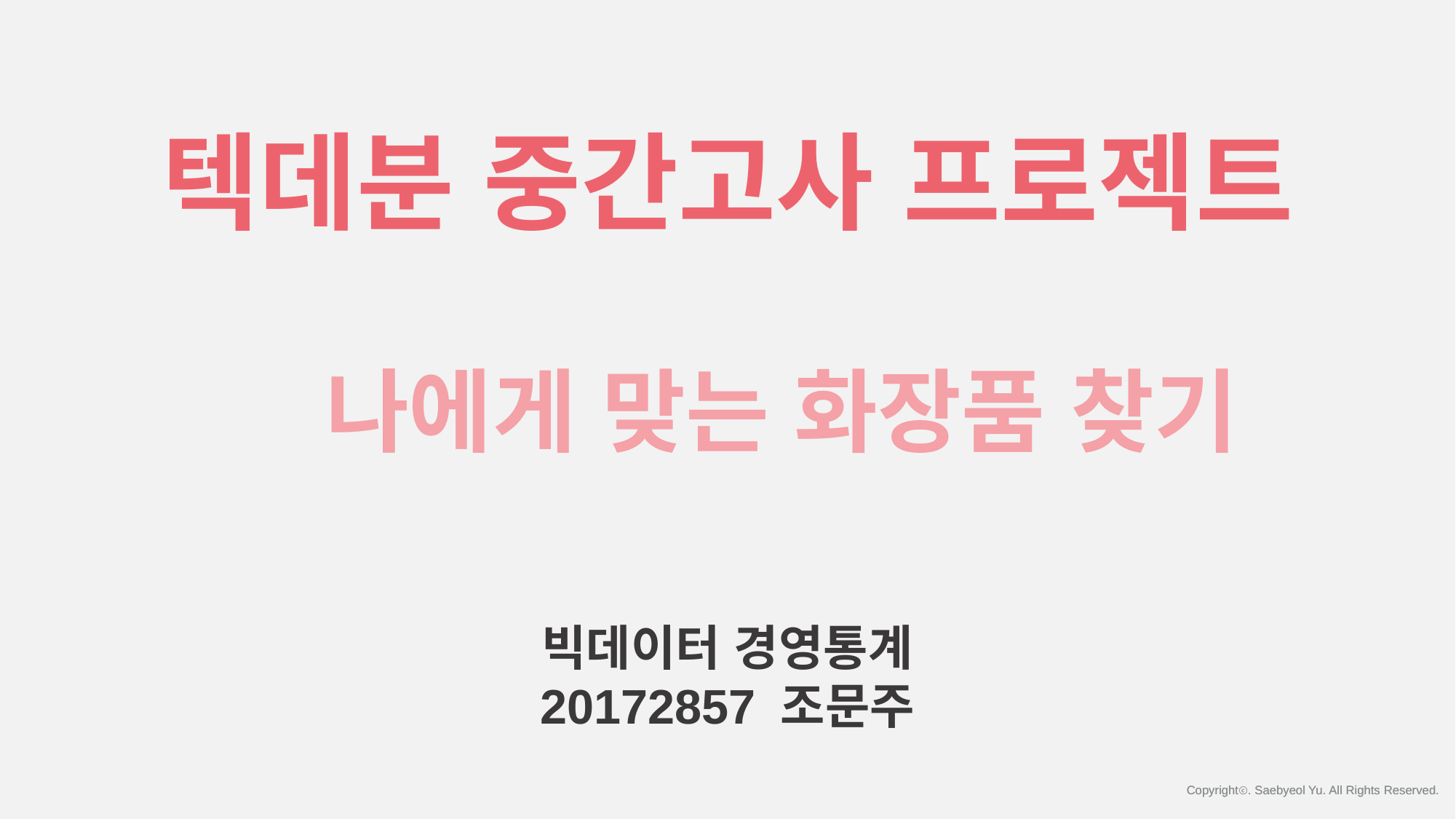

텍데분 중간고사 프로젝트
나에게 맞는 화장품 찾기
빅데이터 경영통계
20172857 조문주
Copyrightⓒ. Saebyeol Yu. All Rights Reserved.